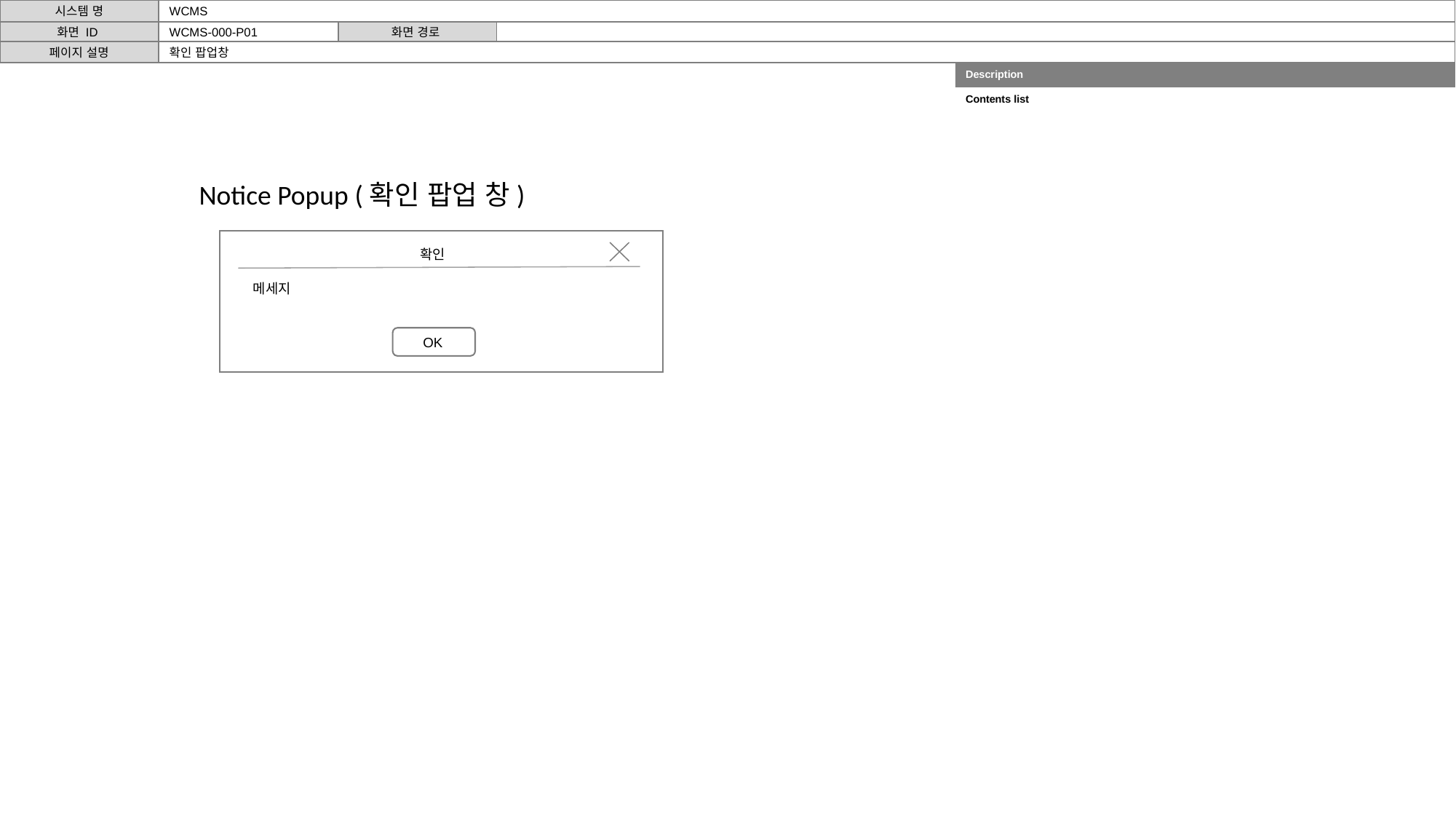

시스템 명
WCMS
화면 ID
WCMS-000-P01
화면 경로

페이지 설명
확인 팝업창
| Description |  |
| --- | --- |
| Contents list |  |
|  |  |
|  |  |
|  |  |
|  |  |
|  |  |
|  |  |
|  |  |
|  |  |
|  |  |
|  |  |
Notice Popup (확인 팝업 창)

확인
메세지

OK